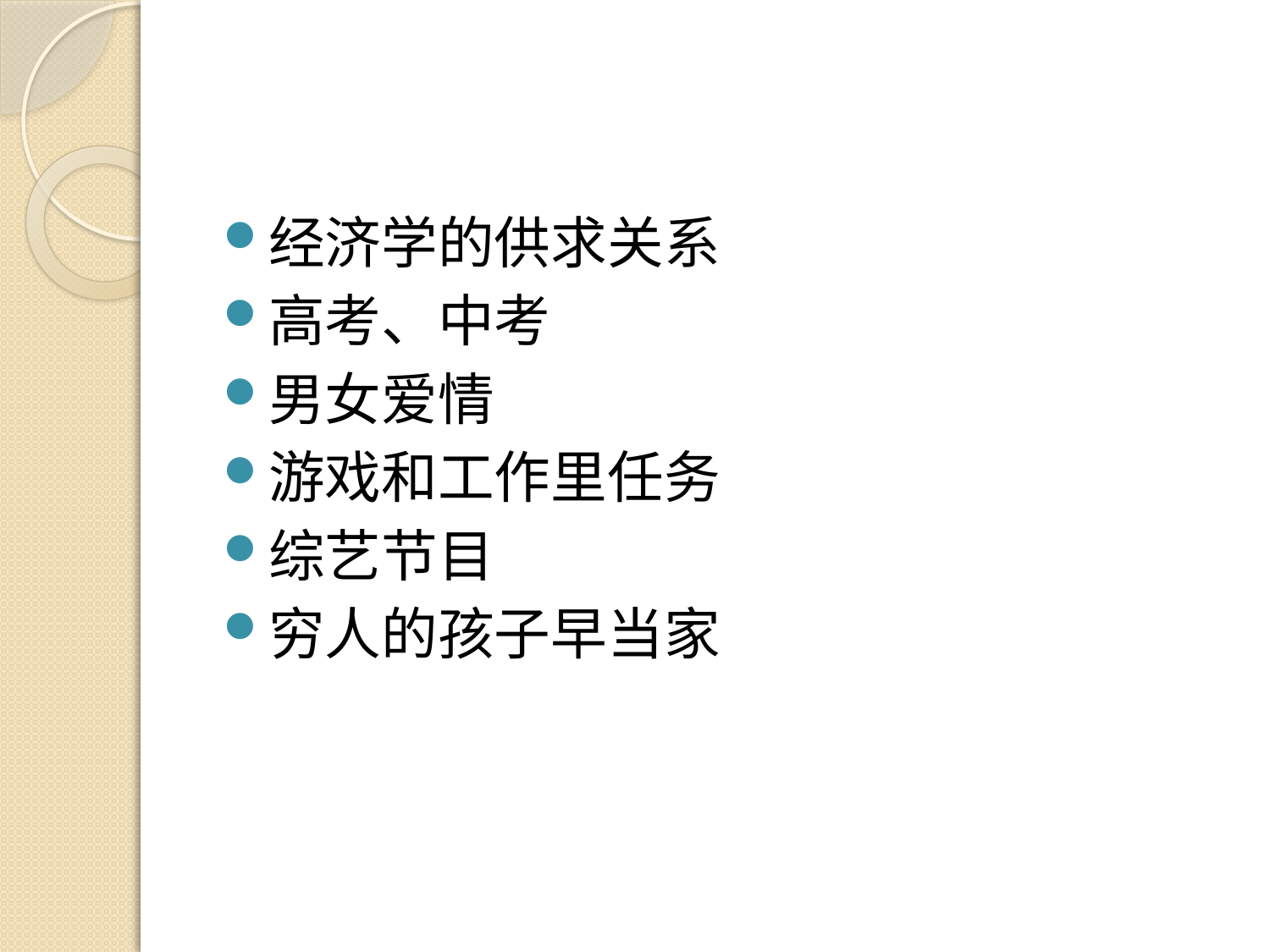

#
经济学的供求关系
高考、中考
男女爱情
游戏和工作里任务
综艺节目
穷人的孩子早当家